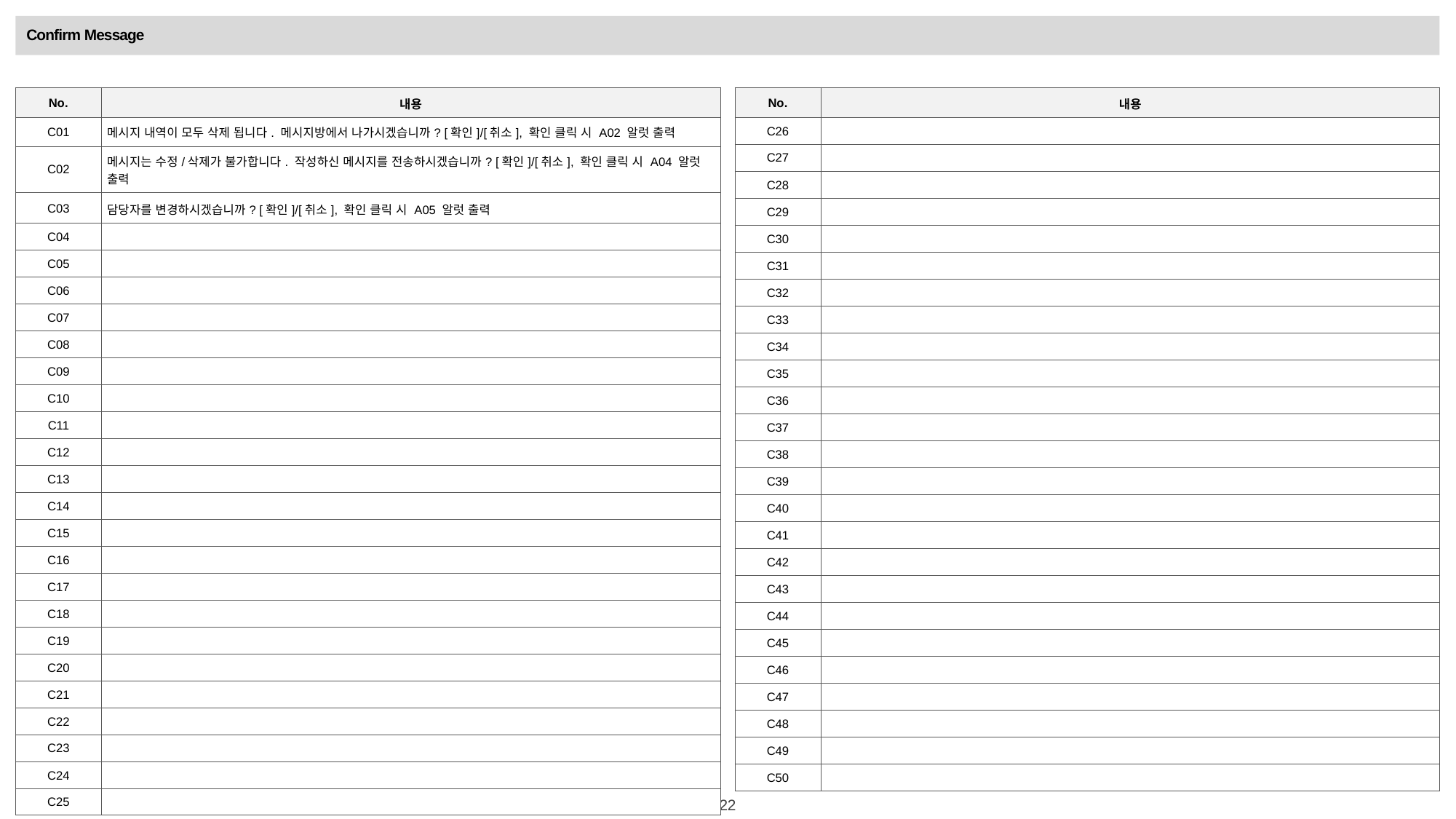

# Confirm Message
| No. | 내용 |
| --- | --- |
| C01 | 메시지 내역이 모두 삭제 됩니다. 메시지방에서 나가시겠습니까? [확인]/[취소], 확인 클릭 시 A02 알럿 출력 |
| C02 | 메시지는 수정/삭제가 불가합니다. 작성하신 메시지를 전송하시겠습니까? [확인]/[취소], 확인 클릭 시 A04 알럿 출력 |
| C03 | 담당자를 변경하시겠습니까? [확인]/[취소], 확인 클릭 시 A05 알럿 출력 |
| C04 |  |
| C05 |  |
| C06 |  |
| C07 |  |
| C08 |  |
| C09 |  |
| C10 |  |
| C11 |  |
| C12 |  |
| C13 |  |
| C14 |  |
| C15 |  |
| C16 |  |
| C17 |  |
| C18 |  |
| C19 |  |
| C20 |  |
| C21 |  |
| C22 |  |
| C23 |  |
| C24 |  |
| C25 |  |
| No. | 내용 |
| --- | --- |
| C26 |  |
| C27 |  |
| C28 |  |
| C29 |  |
| C30 |  |
| C31 |  |
| C32 |  |
| C33 |  |
| C34 |  |
| C35 |  |
| C36 |  |
| C37 |  |
| C38 |  |
| C39 |  |
| C40 |  |
| C41 |  |
| C42 |  |
| C43 |  |
| C44 |  |
| C45 |  |
| C46 |  |
| C47 |  |
| C48 |  |
| C49 |  |
| C50 |  |